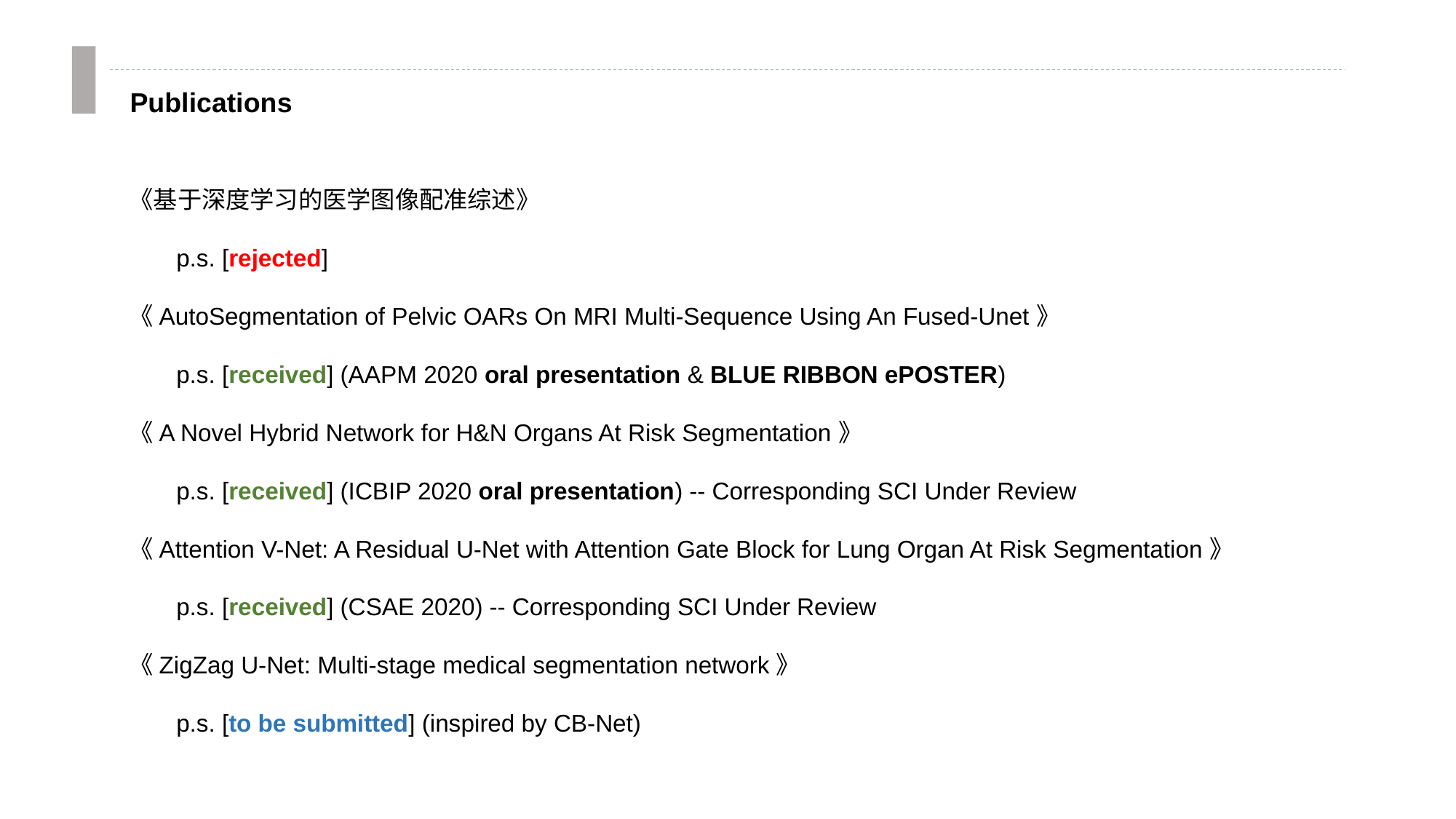

Publications
《基于深度学习的医学图像配准综述》
       p.s. [rejected]
《AutoSegmentation of Pelvic OARs On MRI Multi-Sequence Using An Fused-Unet》
       p.s. [received] (AAPM 2020 oral presentation & BLUE RIBBON ePOSTER)
《A Novel Hybrid Network for H&N Organs At Risk Segmentation》
       p.s. [received] (ICBIP 2020 oral presentation) -- Corresponding SCI Under Review
《Attention V-Net: A Residual U-Net with Attention Gate Block for Lung Organ At Risk Segmentation》
       p.s. [received] (CSAE 2020) -- Corresponding SCI Under Review
《ZigZag U-Net: Multi-stage medical segmentation network》
       p.s. [to be submitted] (inspired by CB-Net)